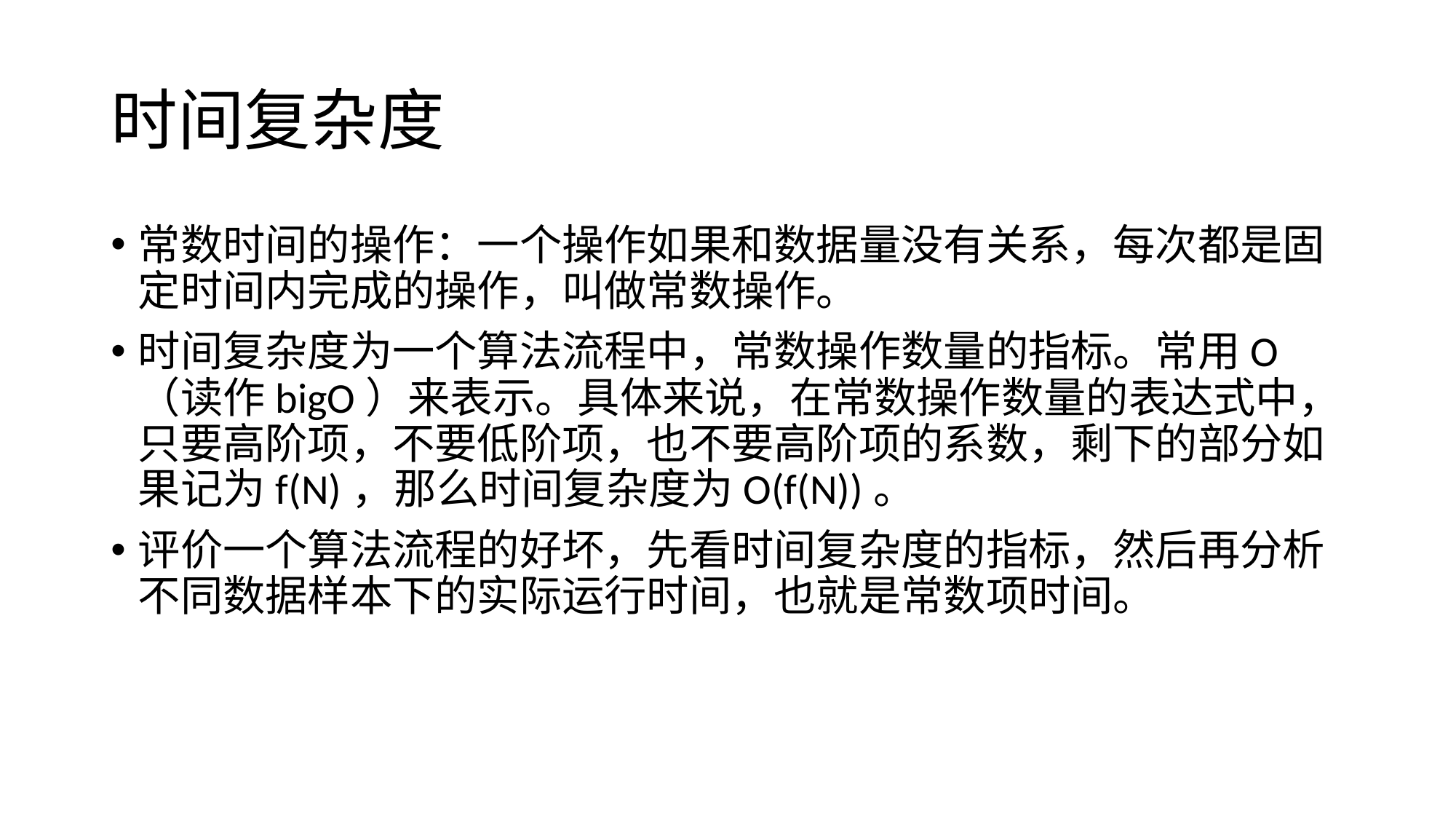

# 时间复杂度
常数时间的操作：一个操作如果和数据量没有关系，每次都是固定时间内完成的操作，叫做常数操作。
时间复杂度为一个算法流程中，常数操作数量的指标。常用O（读作bigO）来表示。具体来说，在常数操作数量的表达式中，只要高阶项，不要低阶项，也不要高阶项的系数，剩下的部分如果记为f(N)，那么时间复杂度为O(f(N))。
评价一个算法流程的好坏，先看时间复杂度的指标，然后再分析不同数据样本下的实际运行时间，也就是常数项时间。